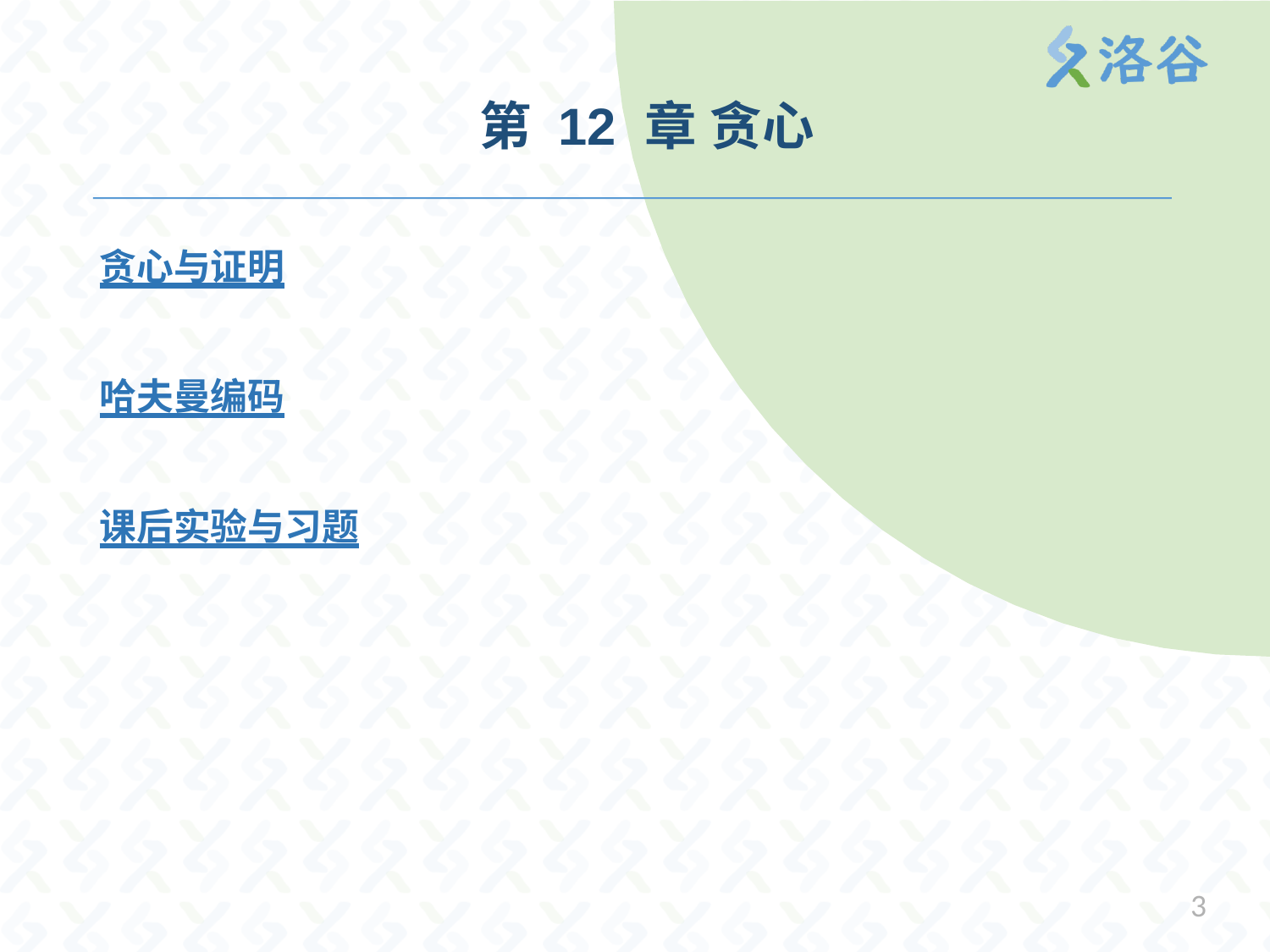

# 第 12 章 贪心

贪心与证明
哈夫曼编码
课后实验与习题
3